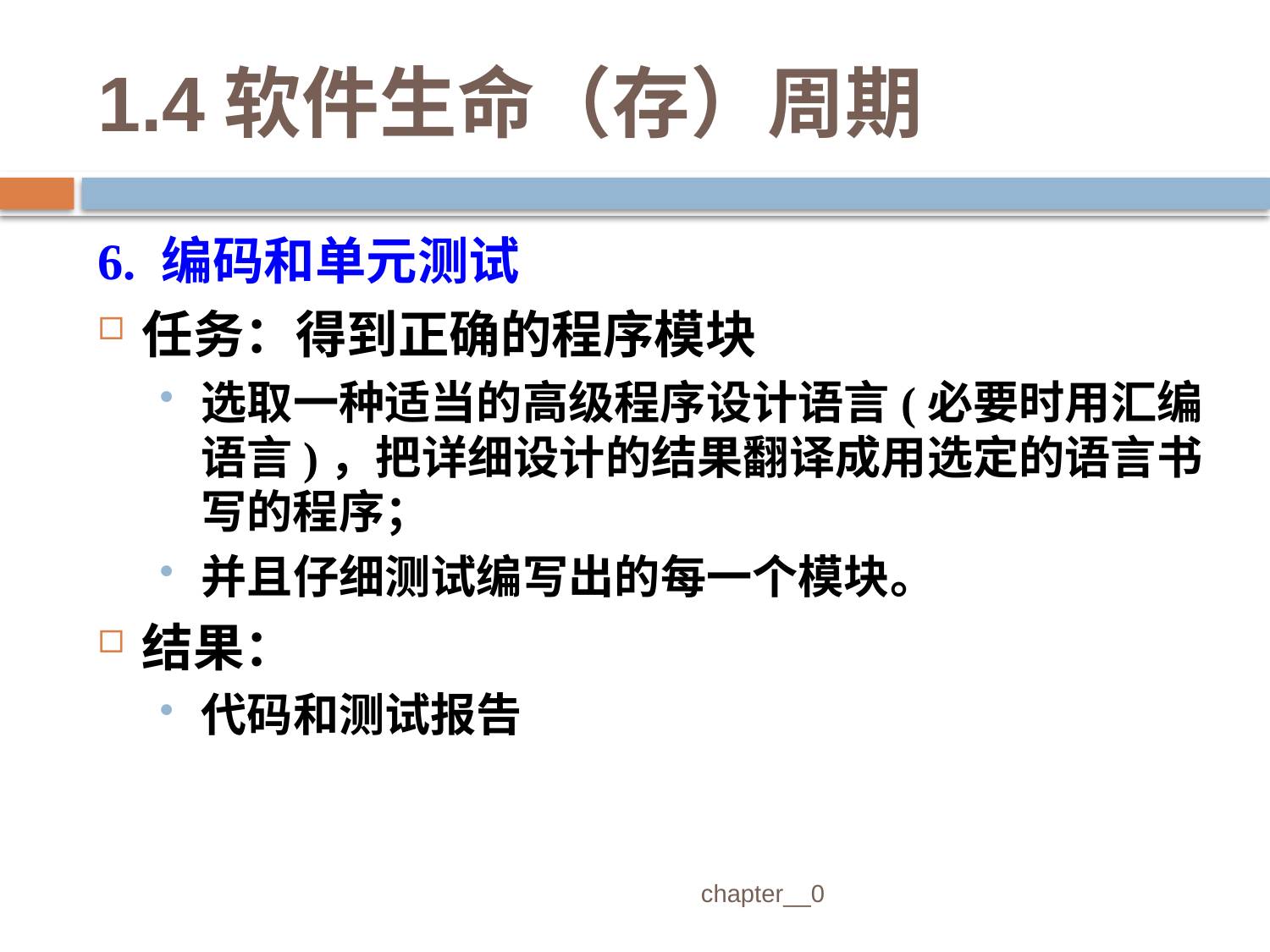

# 1.4软件生命（存）周期
39
6. 编码和单元测试
任务：得到正确的程序模块
选取一种适当的高级程序设计语言(必要时用汇编语言)，把详细设计的结果翻译成用选定的语言书写的程序；
并且仔细测试编写出的每一个模块。
结果：
代码和测试报告

 chapter__0